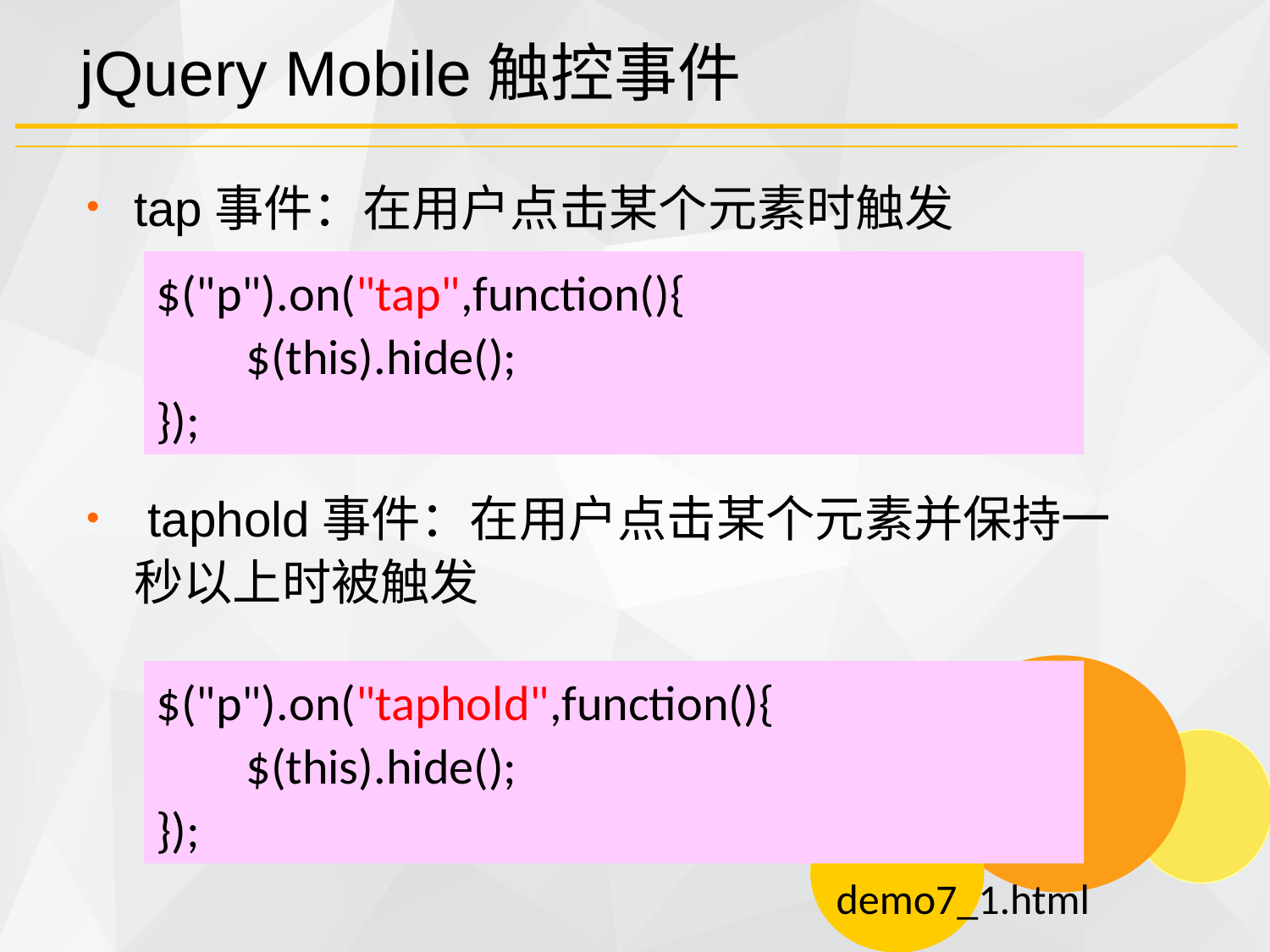

# jQuery Mobile触控事件
tap事件：在用户点击某个元素时触发

 taphold事件：在用户点击某个元素并保持一秒以上时被触发

$("p").on("tap",function(){
        $(this).hide();
});
$("p").on("taphold",function(){
        $(this).hide();
});
demo7_1.html